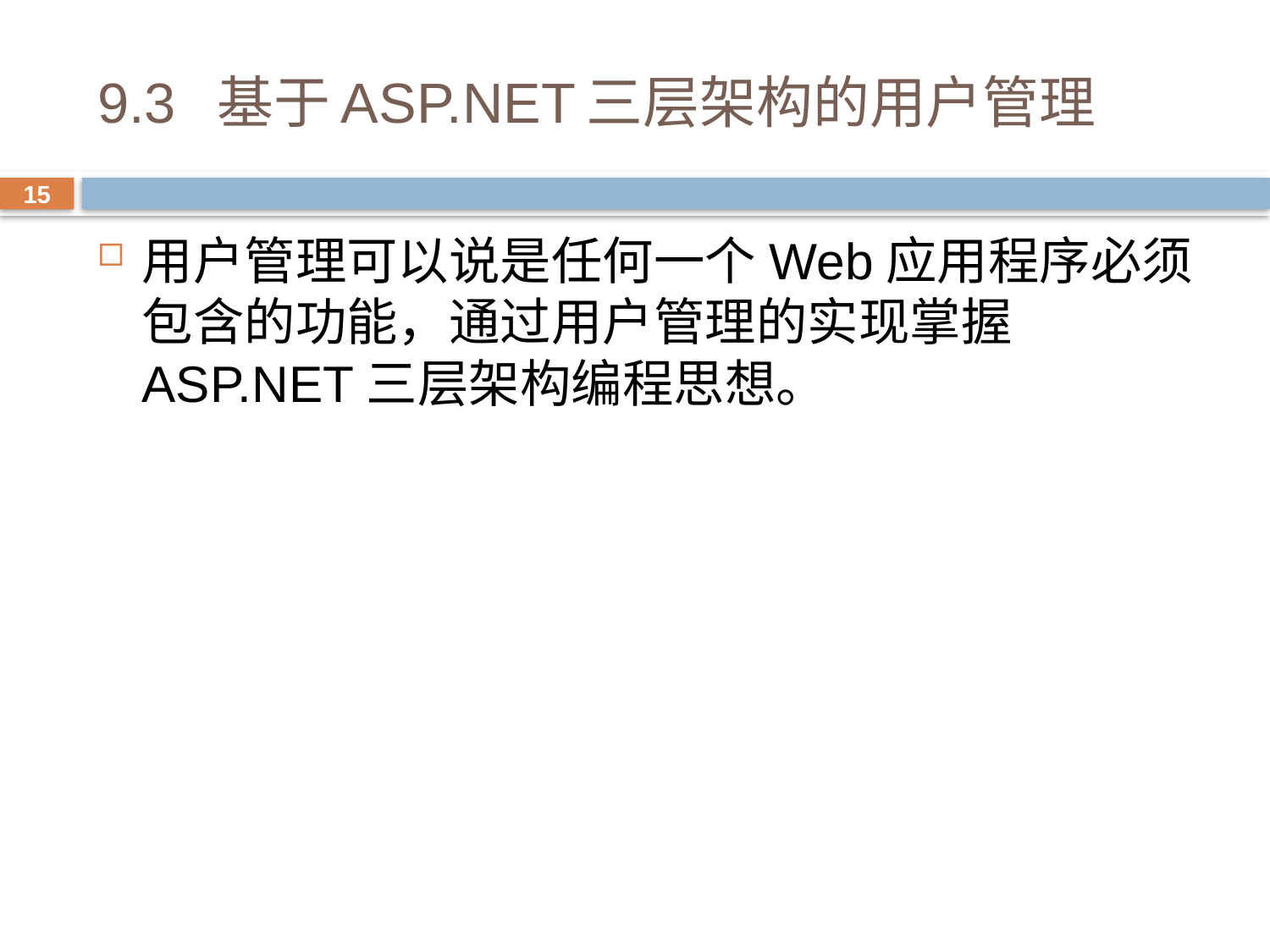

# 9.3  基于ASP.NET三层架构的用户管理
15
用户管理可以说是任何一个Web应用程序必须包含的功能，通过用户管理的实现掌握ASP.NET三层架构编程思想。